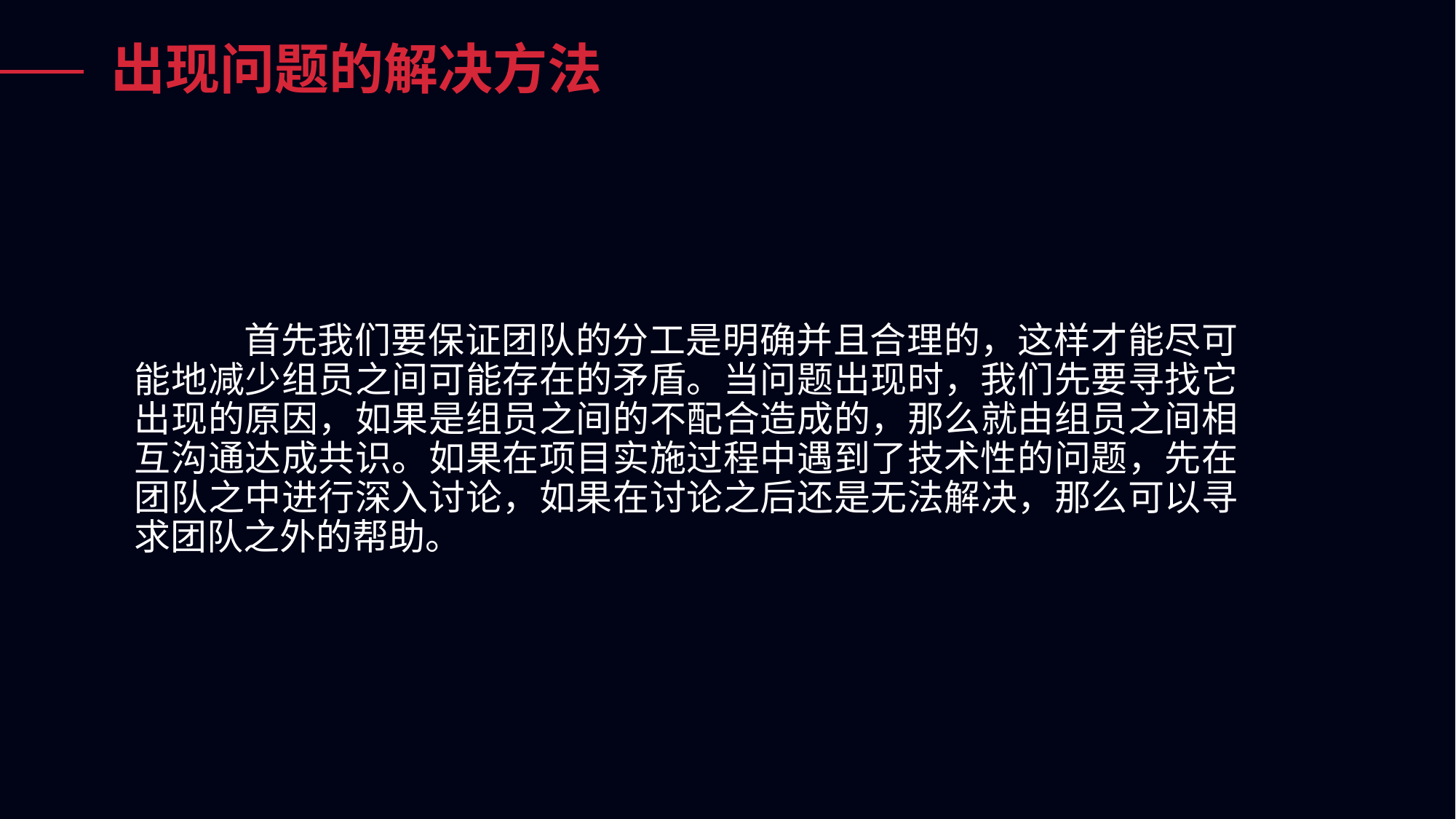

# 出现问题的解决方法
	首先我们要保证团队的分工是明确并且合理的，这样才能尽可能地减少组员之间可能存在的矛盾。当问题出现时，我们先要寻找它出现的原因，如果是组员之间的不配合造成的，那么就由组员之间相互沟通达成共识。如果在项目实施过程中遇到了技术性的问题，先在团队之中进行深入讨论，如果在讨论之后还是无法解决，那么可以寻求团队之外的帮助。